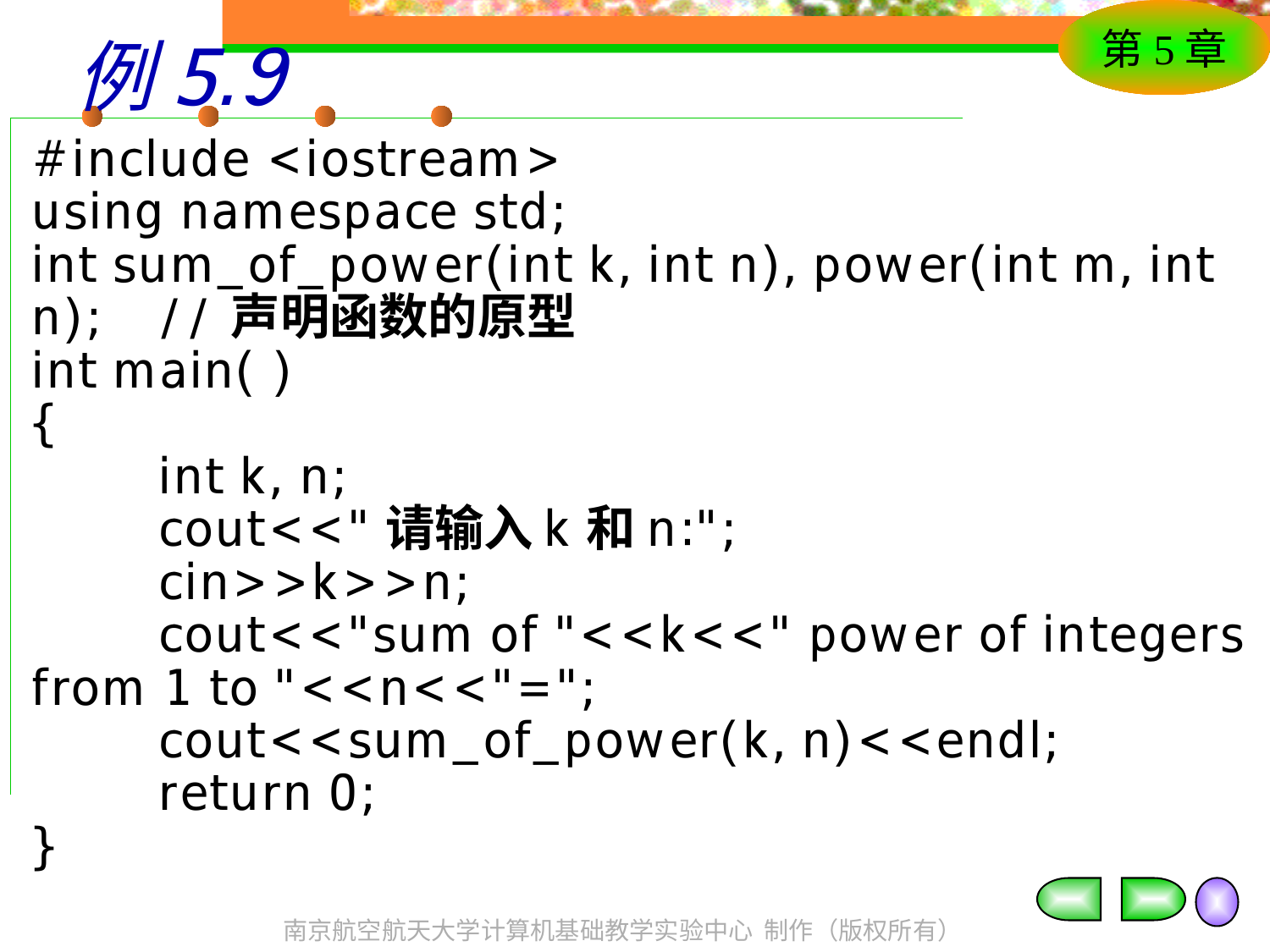

# 例5.9
#include <iostream>
using namespace std;
int sum_of_power(int k, int n), power(int m, int n);    //声明函数的原型
int main( )
{
	int k, n;
	cout<<"请输入k和n:";
	cin>>k>>n;
	cout<<"sum of "<<k<<" power of integers from 1 to "<<n<<"=";
	cout<<sum_of_power(k, n)<<endl;
	return 0;
}